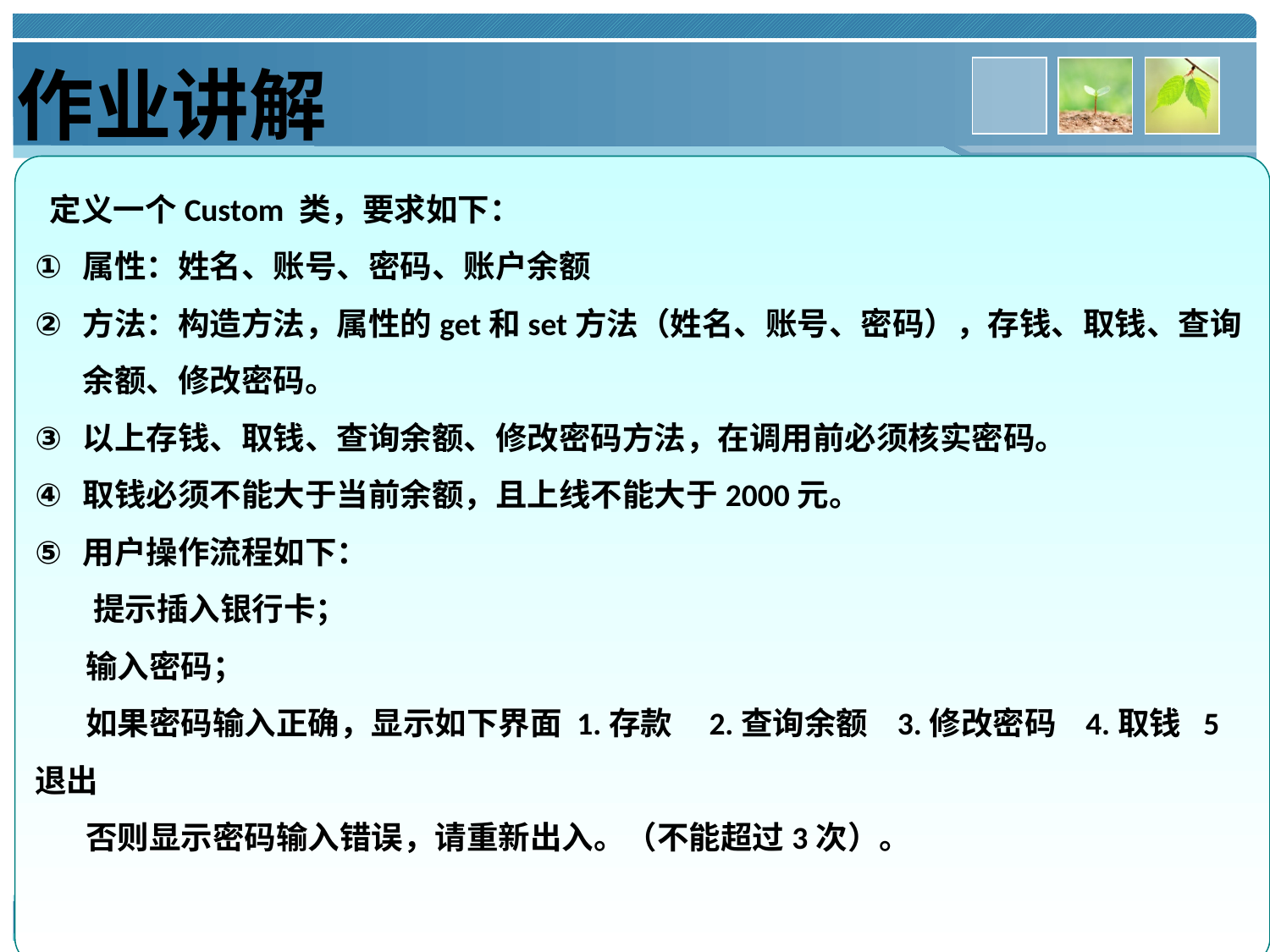

作业讲解
 定义一个Custom 类，要求如下：
属性：姓名、账号、密码、账户余额
方法：构造方法，属性的get和set方法（姓名、账号、密码），存钱、取钱、查询余额、修改密码。
以上存钱、取钱、查询余额、修改密码方法，在调用前必须核实密码。
取钱必须不能大于当前余额，且上线不能大于2000元。
用户操作流程如下：
       提示插入银行卡；
      输入密码；
      如果密码输入正确，显示如下界面 1.存款    2.查询余额   3.修改密码   4.取钱  5 退出
      否则显示密码输入错误，请重新出入。（不能超过3次）。